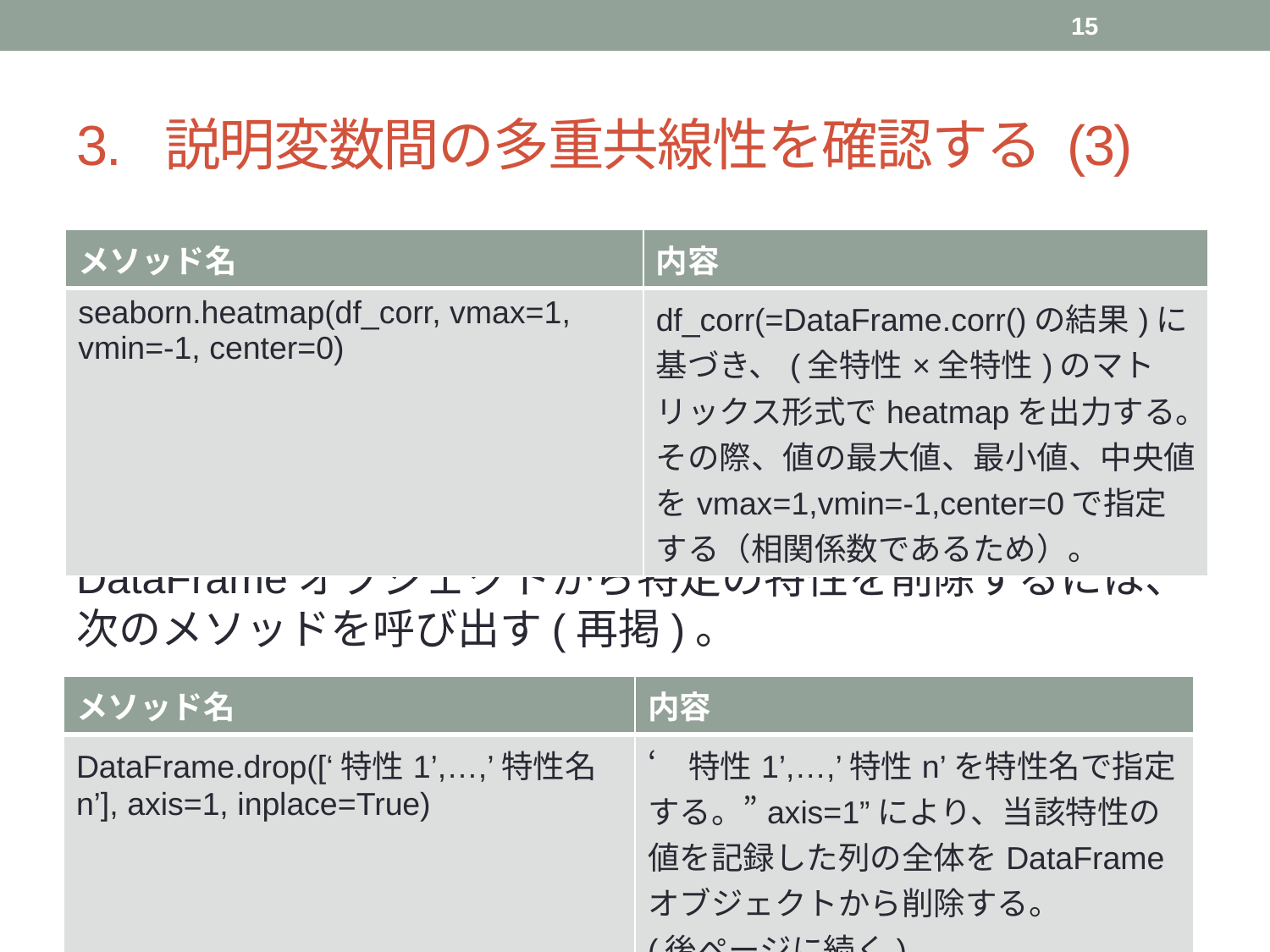

15
# 3.  説明変数間の多重共線性を確認する (3)
| メソッド名 | 内容 |
| --- | --- |
| seaborn.heatmap(df\_corr, vmax=1, vmin=-1, center=0) | df\_corr(=DataFrame.corr()の結果)に基づき、(全特性×全特性)のマトリックス形式でheatmapを出力する。その際、値の最大値、最小値、中央値をvmax=1,vmin=-1,center=0で指定する（相関係数であるため）。 |

DataFrameオブジェクトから特定の特性を削除するには、次のメソッドを呼び出す(再掲)。

| メソッド名 | 内容 |
| --- | --- |
| DataFrame.drop([‘特性1’,…,’特性名n’], axis=1, inplace=True) | ‘特性1’,…,’特性n’を特性名で指定する。”axis=1”により、当該特性の値を記録した列の全体をDataFrameオブジェクトから削除する。 (後ページに続く) |